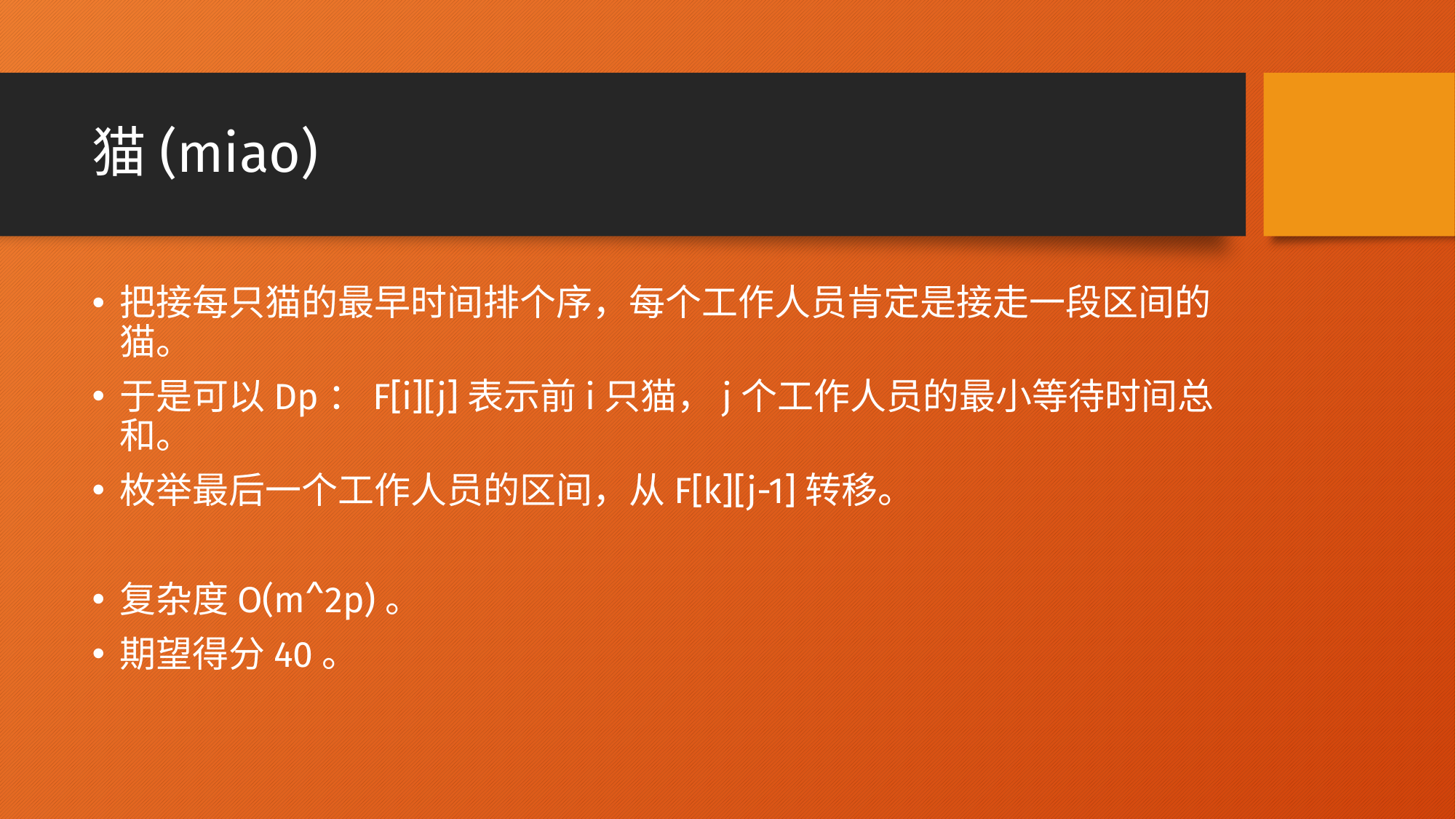

# 猫(miao)
把接每只猫的最早时间排个序，每个工作人员肯定是接走一段区间的猫。
于是可以Dp：F[i][j]表示前i只猫，j个工作人员的最小等待时间总和。
枚举最后一个工作人员的区间，从F[k][j-1]转移。

复杂度O(m^2p)。
期望得分40。